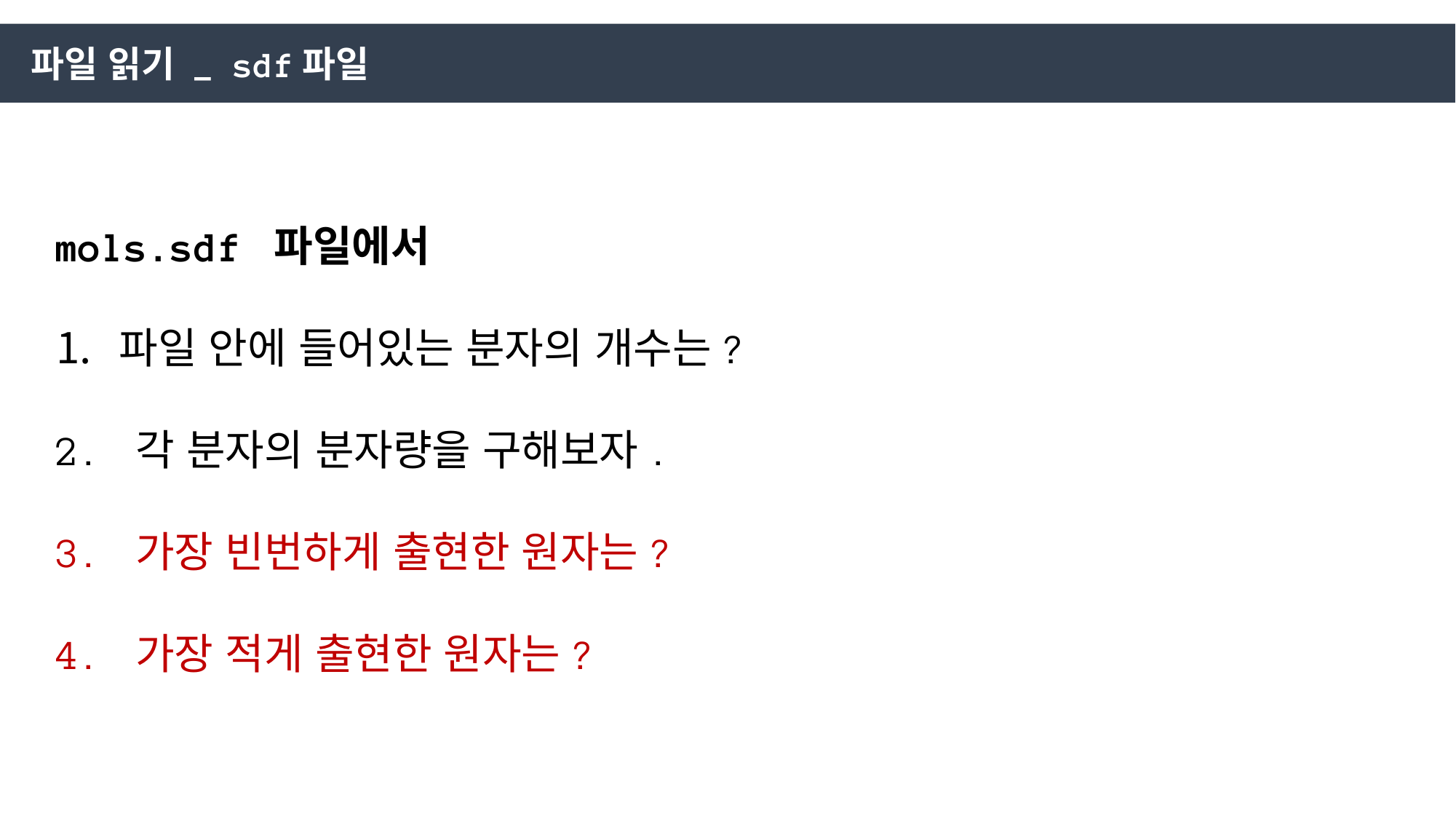

파일 읽기 _ sdf파일
mols.sdf 파일에서

 파일 안에 들어있는 분자의 개수는?

2. 각 분자의 분자량을 구해보자.

3. 가장 빈번하게 출현한 원자는?

4. 가장 적게 출현한 원자는?